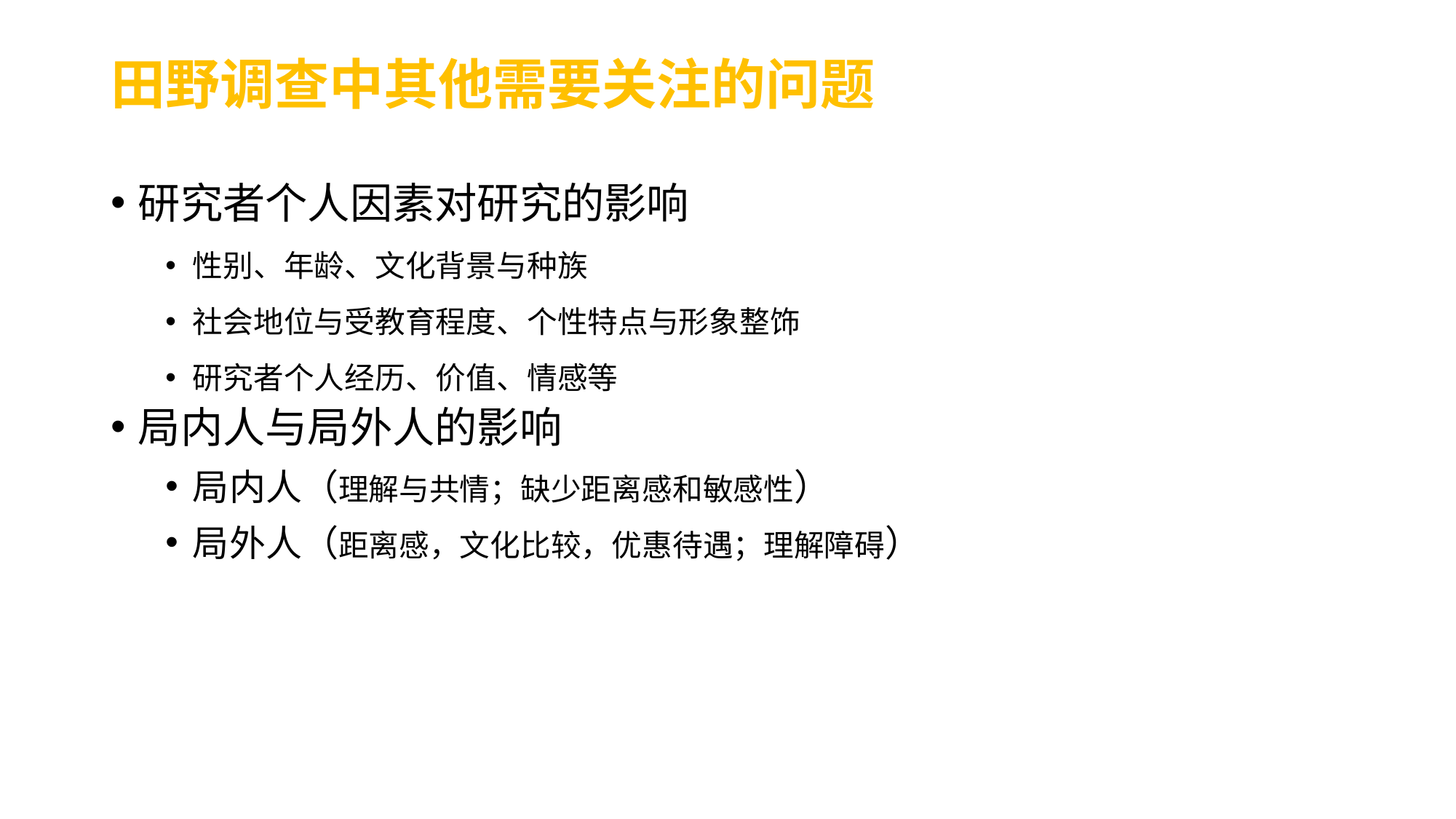

# 田野调查中其他需要关注的问题
研究者个人因素对研究的影响
性别、年龄、文化背景与种族
社会地位与受教育程度、个性特点与形象整饰
研究者个人经历、价值、情感等
局内人与局外人的影响
局内人（理解与共情；缺少距离感和敏感性）
局外人（距离感，文化比较，优惠待遇；理解障碍）